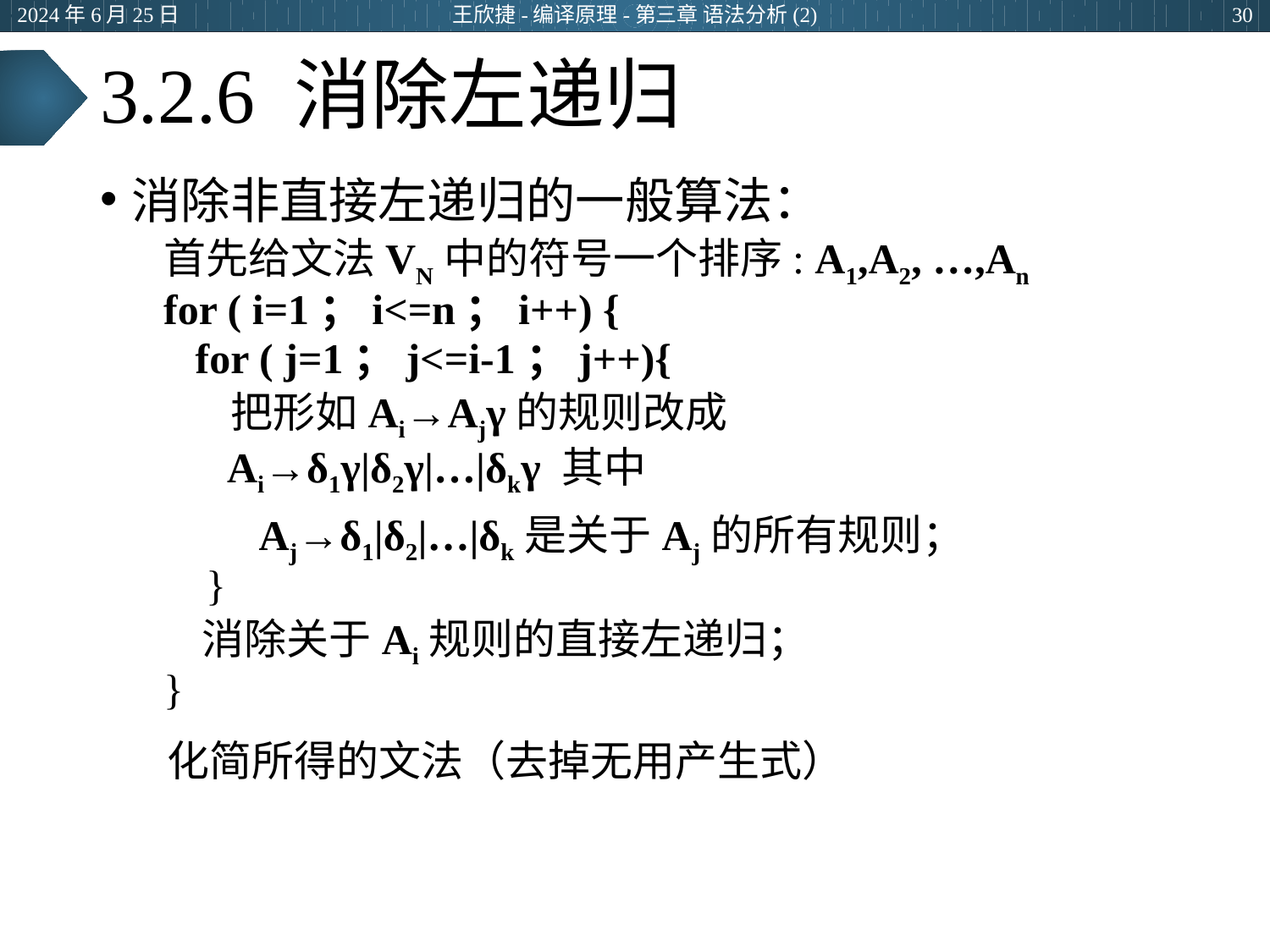

2024年6月25日
王欣捷-编译原理-第三章 语法分析(2)
30
# 3.2.6 消除左递归
消除非直接左递归的一般算法：
首先给文法VN中的符号一个排序: A1,A2, …,An
for ( i=1；i<=n；i++) {
   for ( j=1；j<=i-1；j++){
      把形如Ai→Ajγ的规则改成
      Ai→δ1γ|δ2γ|…|δkγ 其中
		Aj→δ1|δ2|…|δk是关于Aj的所有规则；
    }
   消除关于Ai规则的直接左递归；
}
      化简所得的文法（去掉无用产生式）